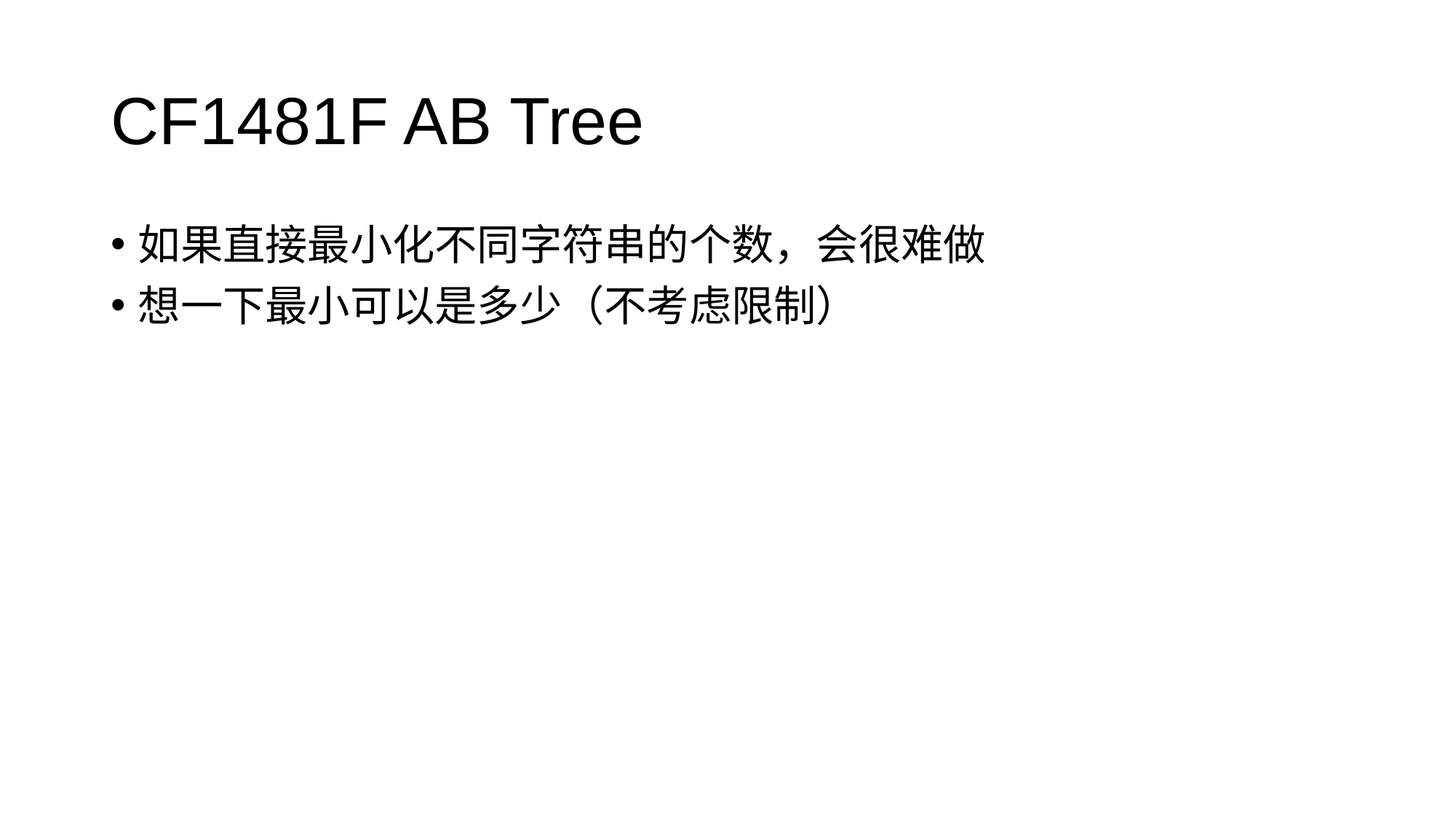

# CF1481F AB Tree
如果直接最小化不同字符串的个数，会很难做
想一下最小可以是多少（不考虑限制）